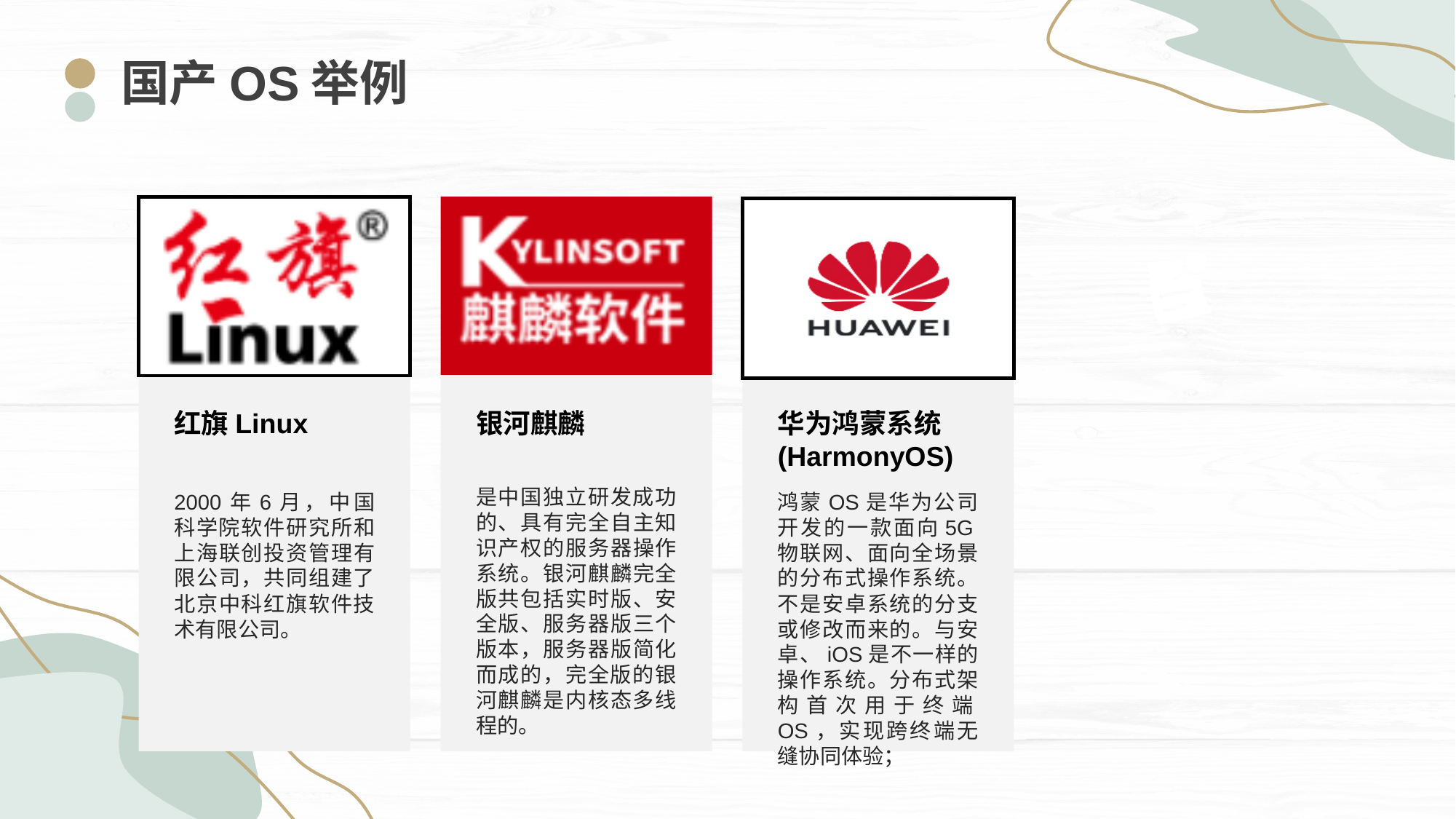

国产OS举例

红旗Linux
2000年6月，中国科学院软件研究所和上海联创投资管理有限公司，共同组建了北京中科红旗软件技术有限公司。
银河麒麟
是中国独立研发成功的、具有完全自主知识产权的服务器操作系统。银河麒麟完全版共包括实时版、安全版、服务器版三个版本，服务器版简化而成的，完全版的银河麒麟是内核态多线程的。
华为鸿蒙系统(HarmonyOS)
鸿蒙OS是华为公司开发的一款面向5G物联网、面向全场景的分布式操作系统。不是安卓系统的分支或修改而来的。与安卓、iOS是不一样的操作系统。分布式架构首次用于终端OS，实现跨终端无缝协同体验；